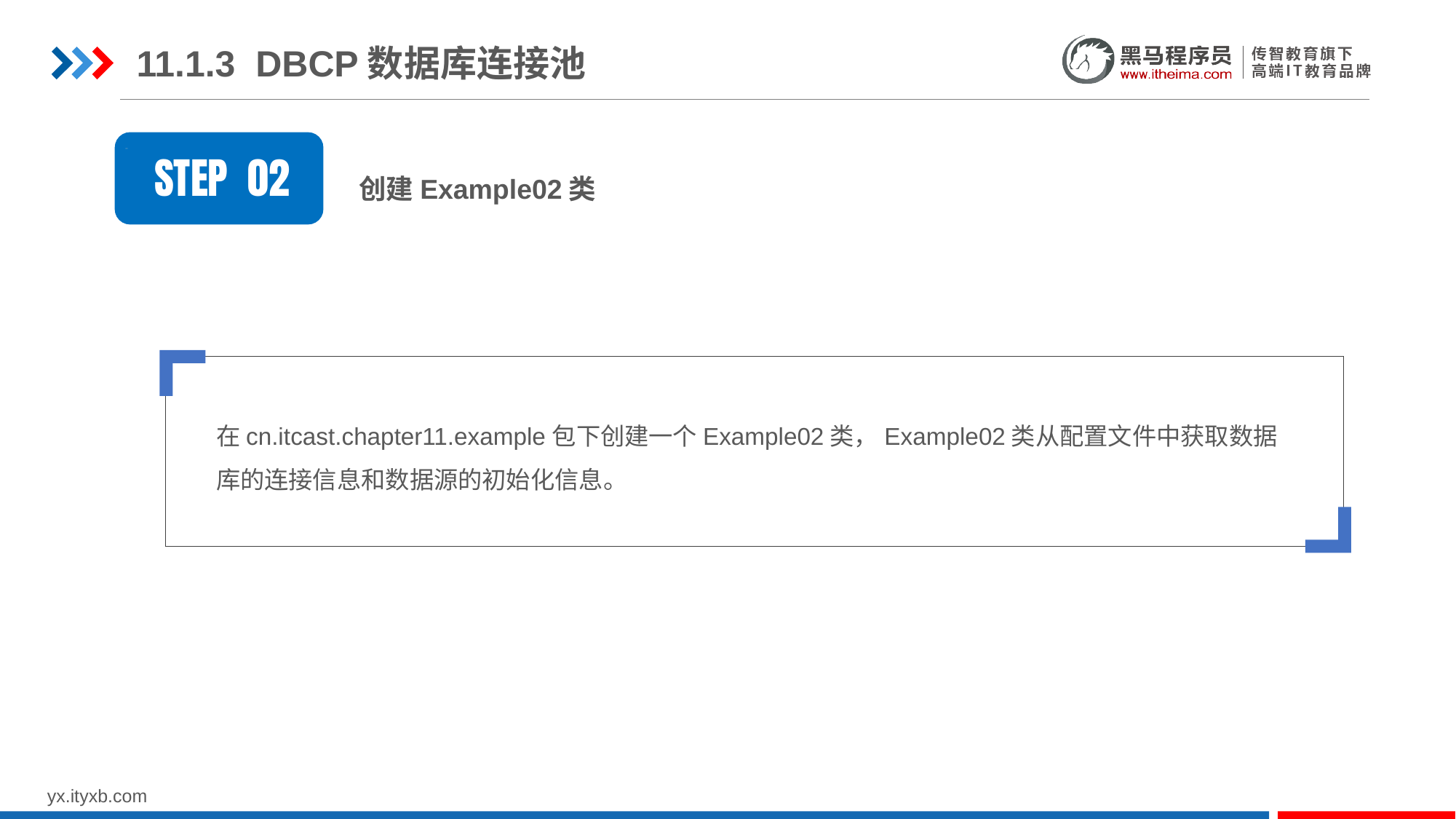

11.1.3  DBCP数据库连接池

STEP  02
创建Example02类

在cn.itcast.chapter11.example包下创建一个Example02类，Example02类从配置文件中获取数据库的连接信息和数据源的初始化信息。